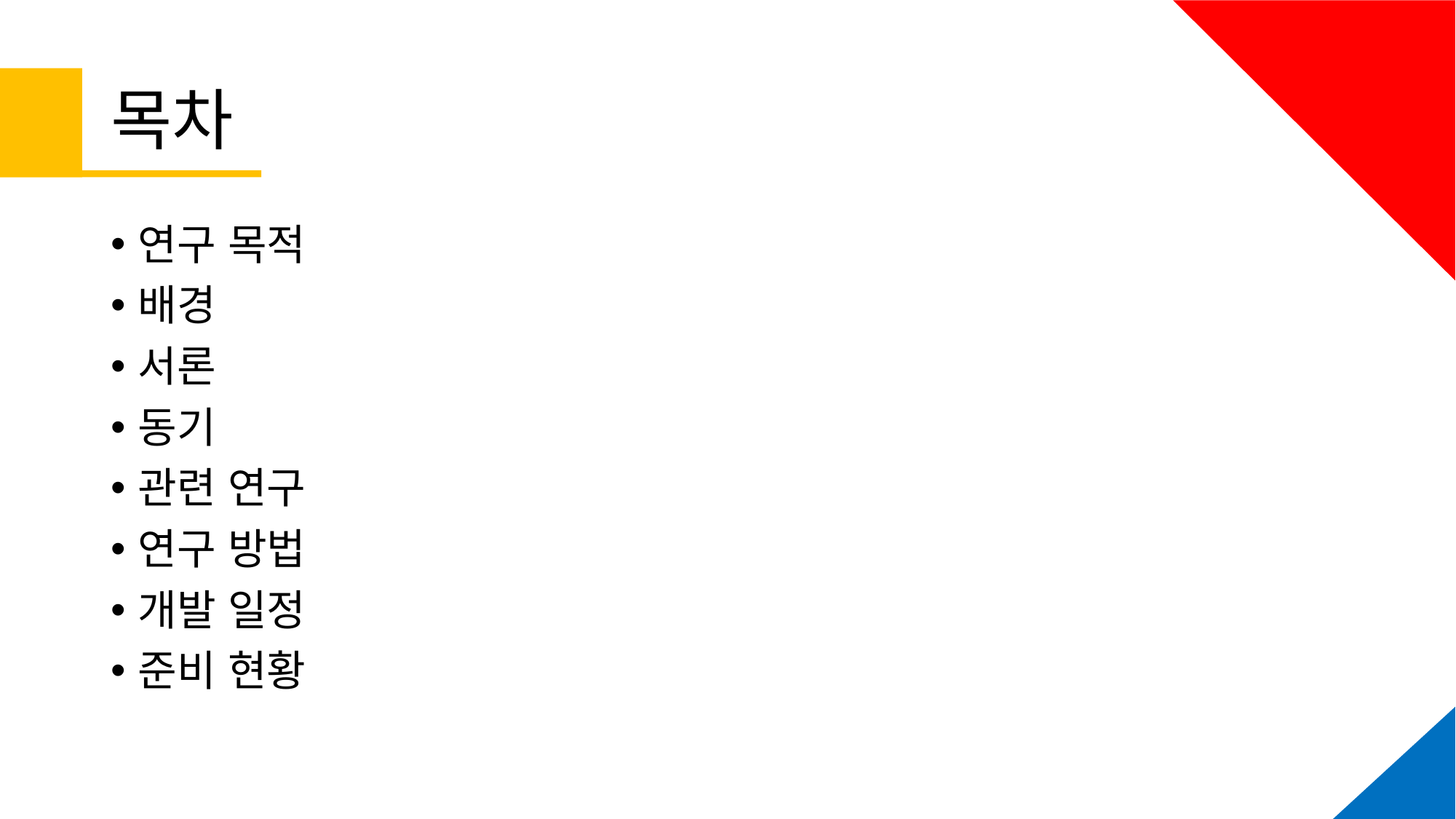

# 목차

연구 목적
배경
서론
동기
관련 연구
연구 방법
개발 일정
준비 현황